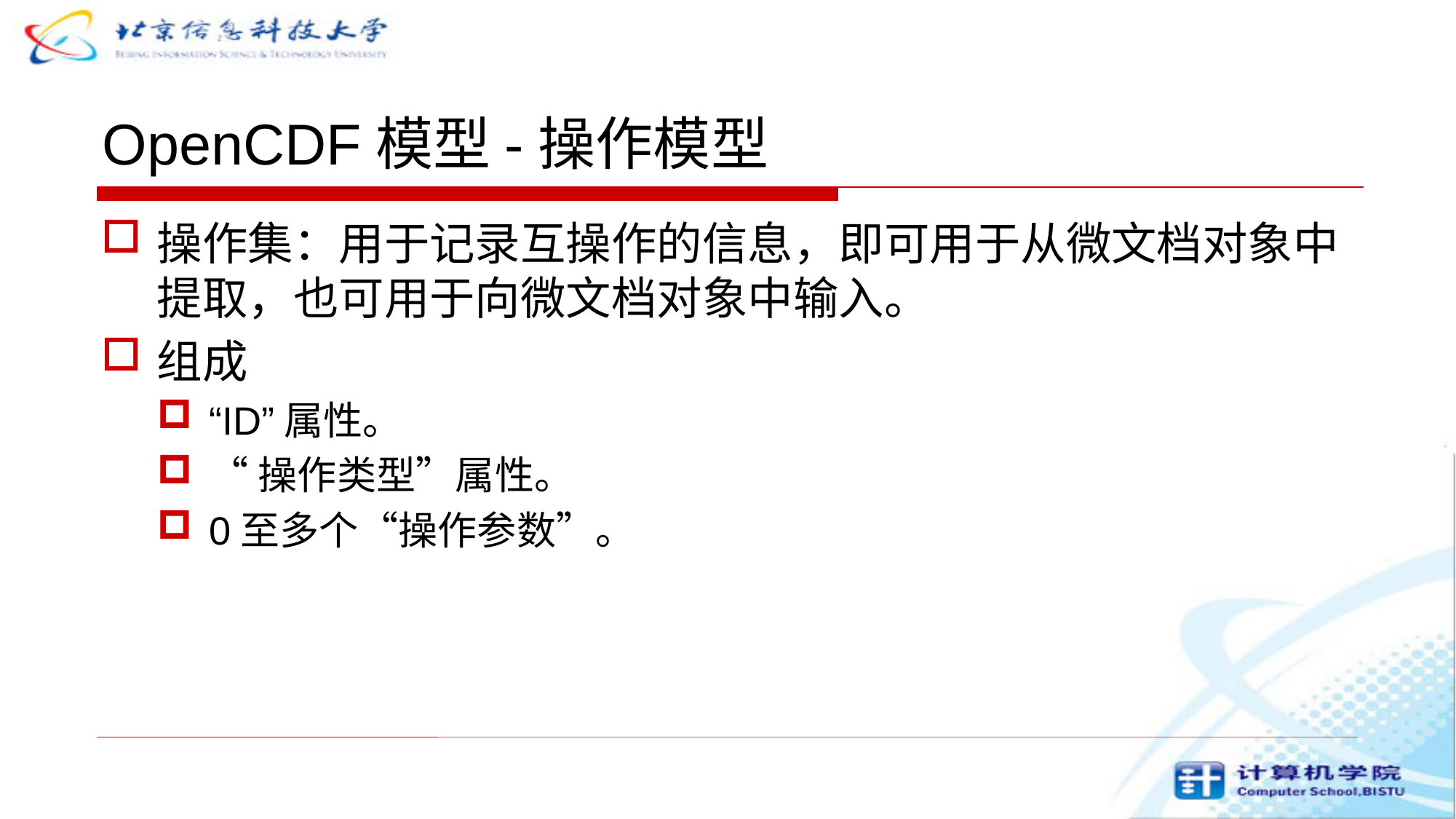

# OpenCDF模型-操作模型
操作集：用于记录互操作的信息，即可用于从微文档对象中提取，也可用于向微文档对象中输入。
组成
“ID”属性。
“操作类型”属性。
0至多个“操作参数”。